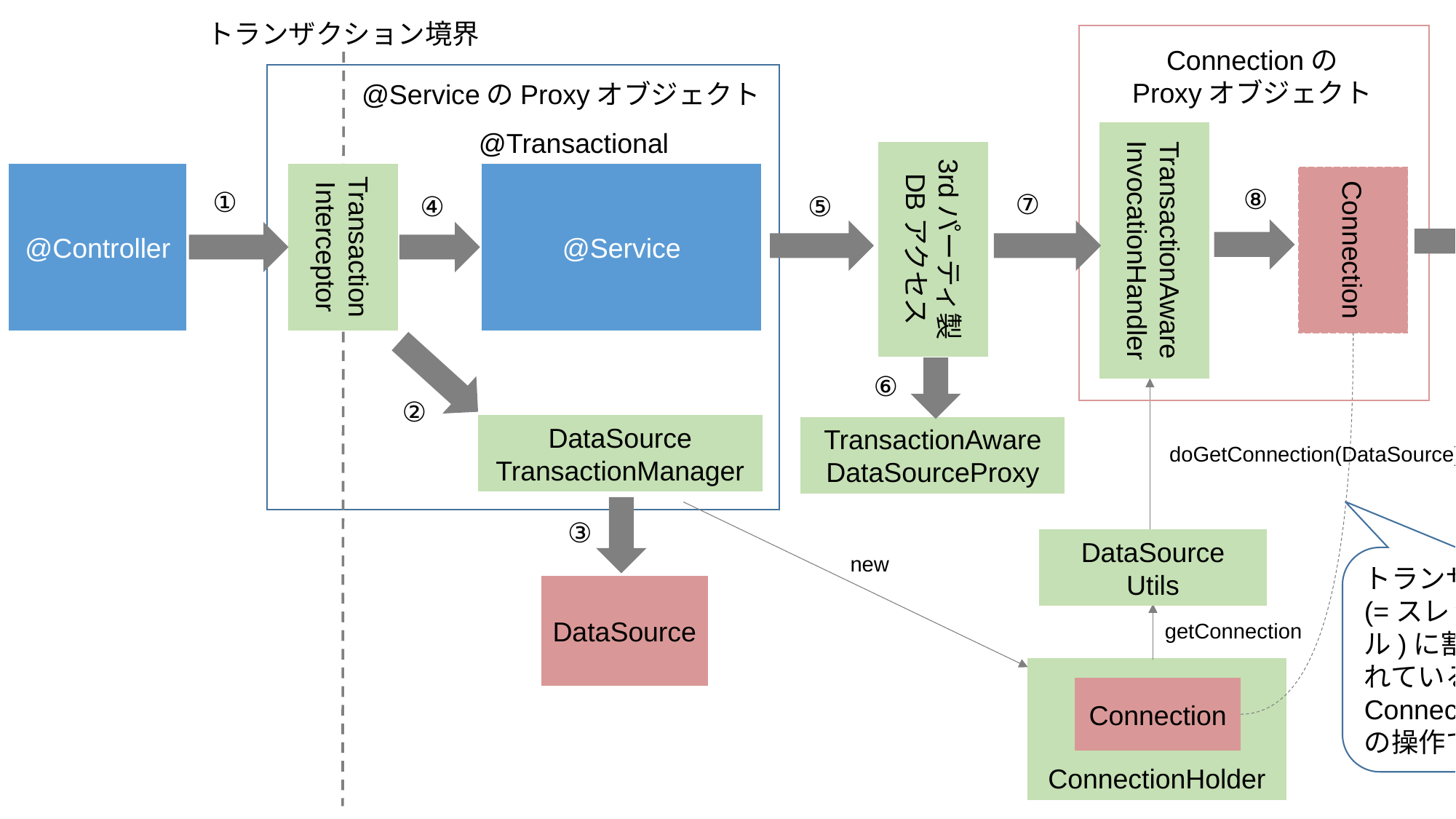

トランザクション境界

Connectionの
Proxyオブジェクト

@ServiceのProxyオブジェクト
@Transactional
TransactionAware
InvocationHandler
3rdパーティ製
DBアクセス
@Controller
Transaction
Interceptor
@Service
データ
ベース
Connection
⑧
①
⑦
④
⑤

⑥

②
DataSource
TransactionManager
TransactionAware
DataSourceProxy
doGetConnection(DataSource)
③

DataSource
Utils
new
トランザクション(=スレッドローカル)に割り当てられているConnectionを複数の操作で共有する。
DataSource
getConnection
Connection
ConnectionHolder